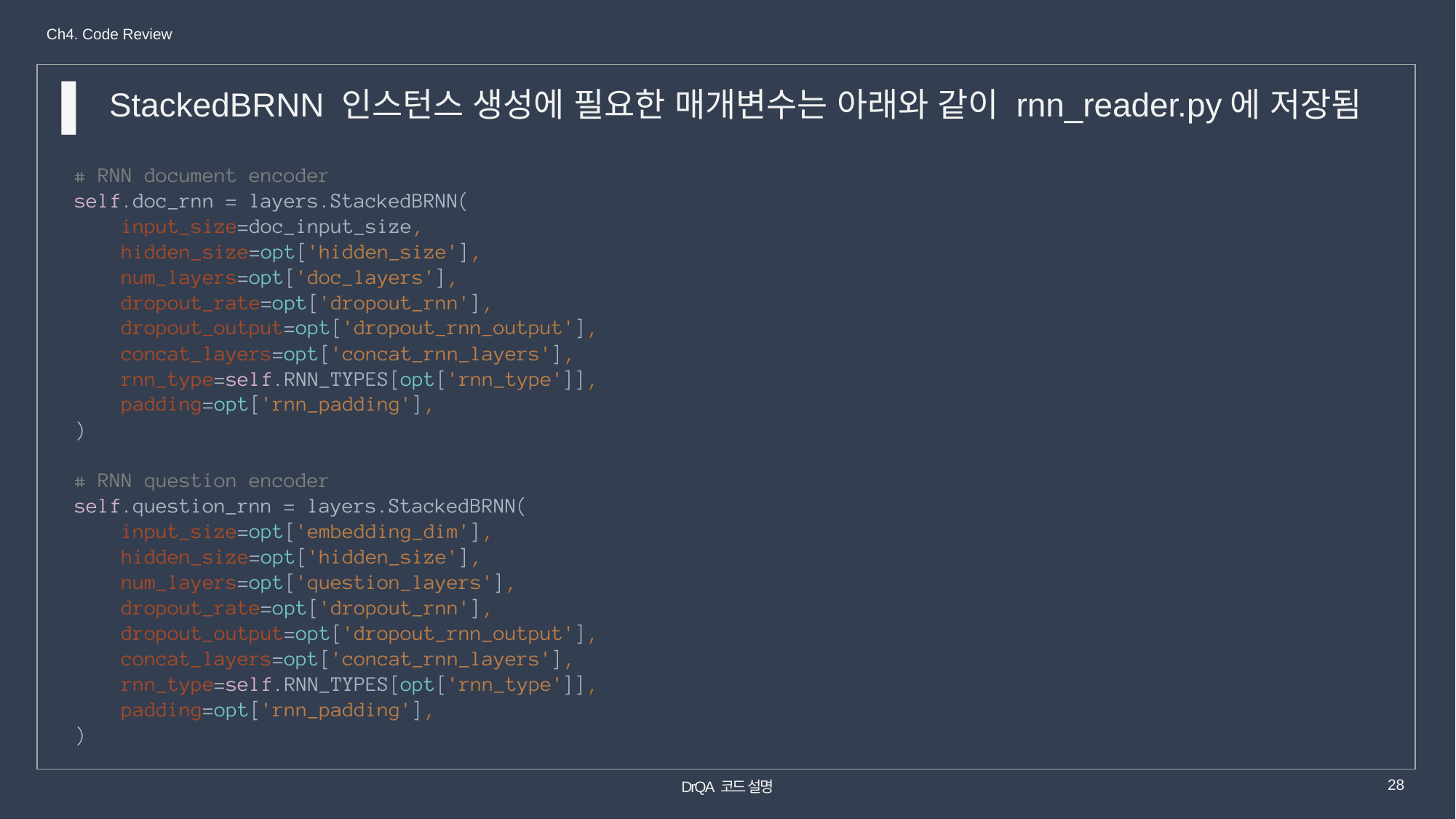

Ch4. Code Review
StackedBRNN 인스턴스 생성에 필요한 매개변수는 아래와 같이 rnn_reader.py에 저장됨
# RNN document encoder self.doc_rnn = layers.StackedBRNN( input_size=doc_input_size, hidden_size=opt['hidden_size'], num_layers=opt['doc_layers'], dropout_rate=opt['dropout_rnn'], dropout_output=opt['dropout_rnn_output'], concat_layers=opt['concat_rnn_layers'], rnn_type=self.RNN_TYPES[opt['rnn_type']], padding=opt['rnn_padding'], ) # RNN question encoder self.question_rnn = layers.StackedBRNN( input_size=opt['embedding_dim'], hidden_size=opt['hidden_size'], num_layers=opt['question_layers'], dropout_rate=opt['dropout_rnn'], dropout_output=opt['dropout_rnn_output'], concat_layers=opt['concat_rnn_layers'], rnn_type=self.RNN_TYPES[opt['rnn_type']], padding=opt['rnn_padding'], )
28